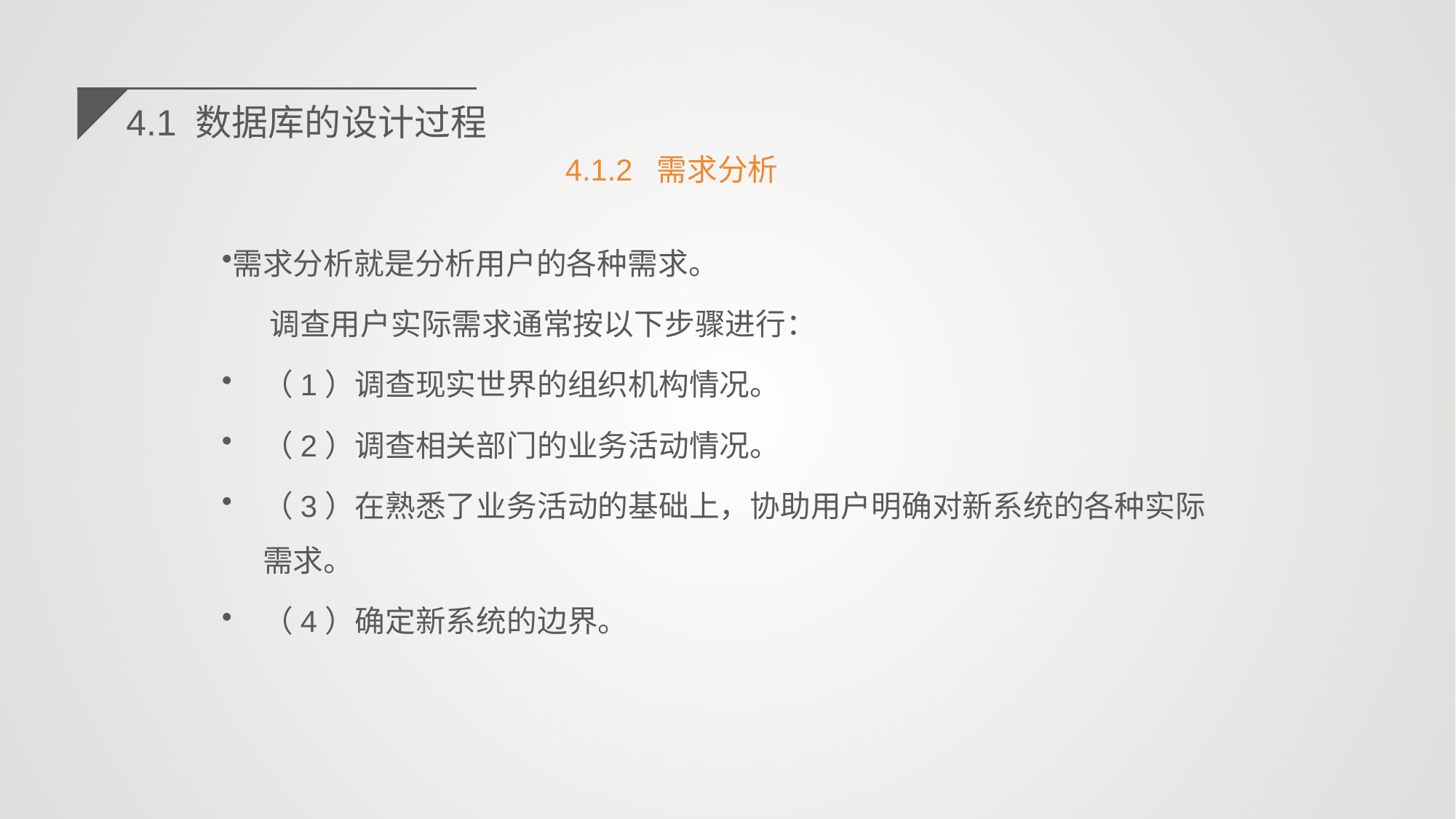

4.1 数据库的设计过程

4.1.2  需求分析
需求分析就是分析用户的各种需求。
      调查用户实际需求通常按以下步骤进行：
（1）调查现实世界的组织机构情况。
（2）调查相关部门的业务活动情况。
（3）在熟悉了业务活动的基础上，协助用户明确对新系统的各种实际需求。
（4）确定新系统的边界。